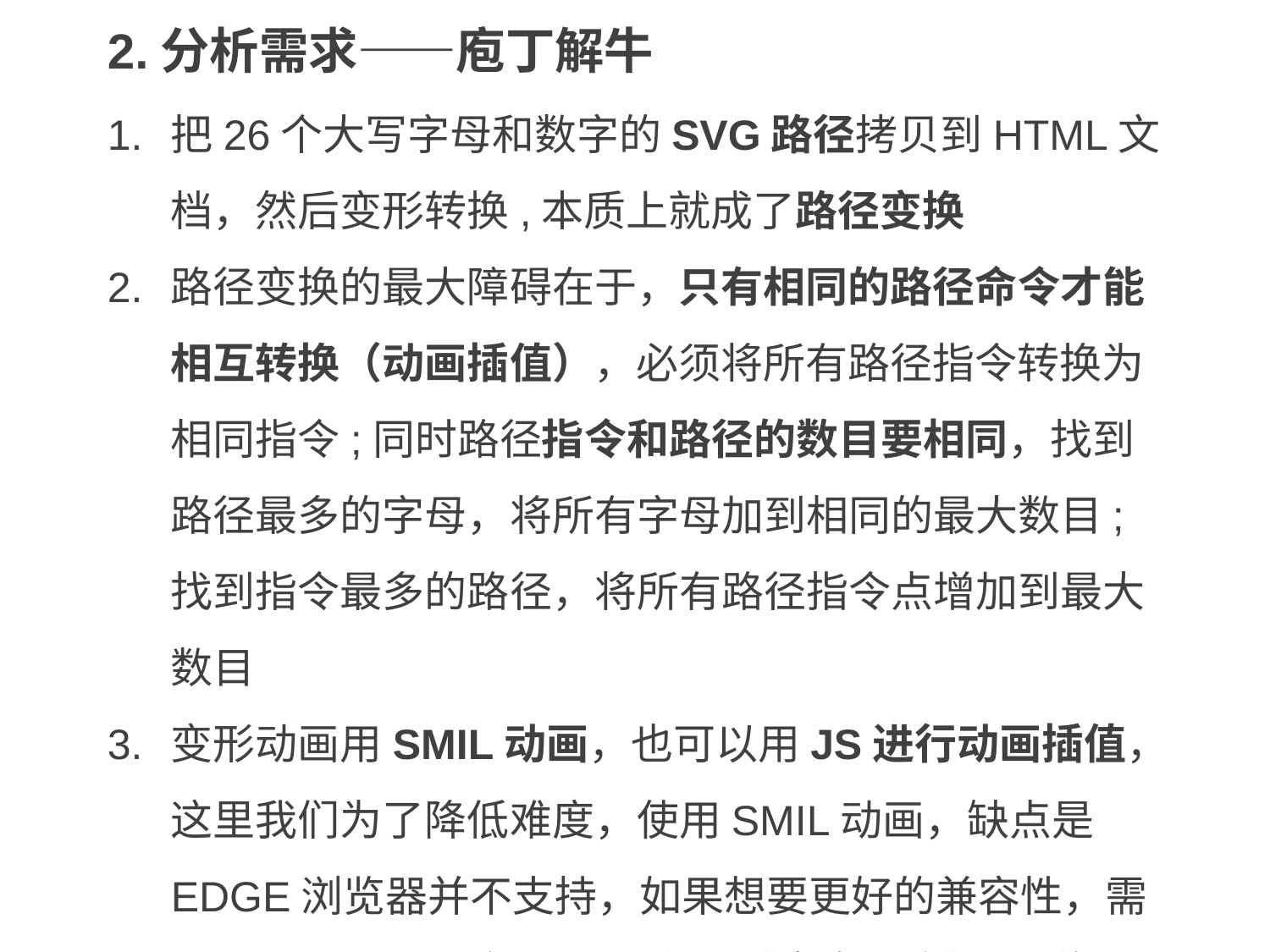

2.分析需求——庖丁解牛
把26个大写字母和数字的SVG路径拷贝到HTML文档，然后变形转换,本质上就成了路径变换
路径变换的最大障碍在于，只有相同的路径命令才能相互转换（动画插值），必须将所有路径指令转换为相同指令;同时路径指令和路径的数目要相同，找到路径最多的字母，将所有字母加到相同的最大数目;找到指令最多的路径，将所有路径指令点增加到最大数目
变形动画用SMIL动画，也可以用JS进行动画插值，这里我们为了降低难度，使用SMIL动画，缺点是EDGE浏览器并不支持，如果想要更好的兼容性，需用JS动画插值（JS动画参看《文字爆炸》一讲）